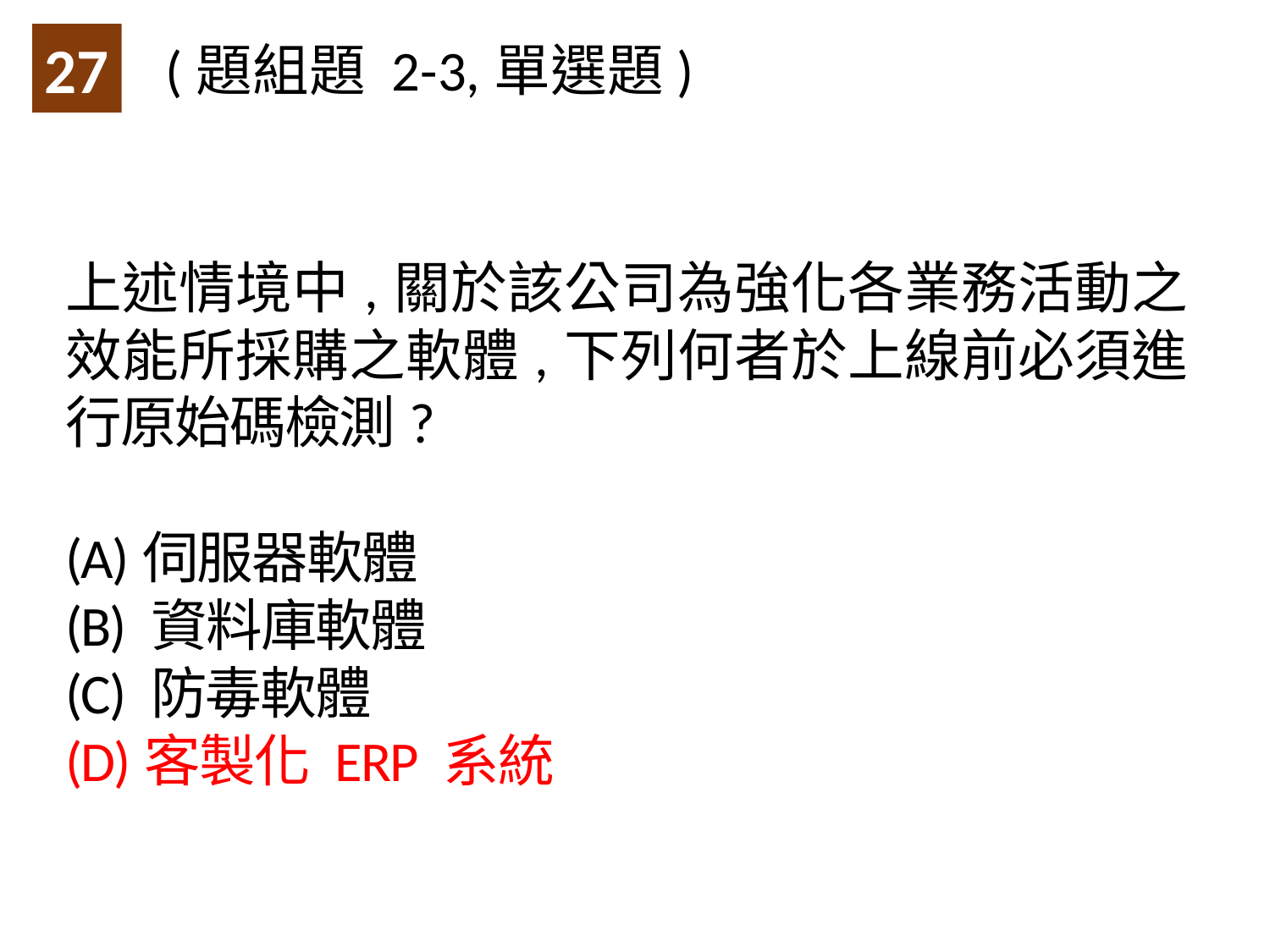

27
(題組題 2-3,單選題)
上述情境中,關於該公司為強化各業務活動之效能所採購之軟體,下列何者於上線前必須進行原始碼檢測?

(A)伺服器軟體
(B) 資料庫軟體
(C) 防毒軟體
(D)客製化 ERP 系統